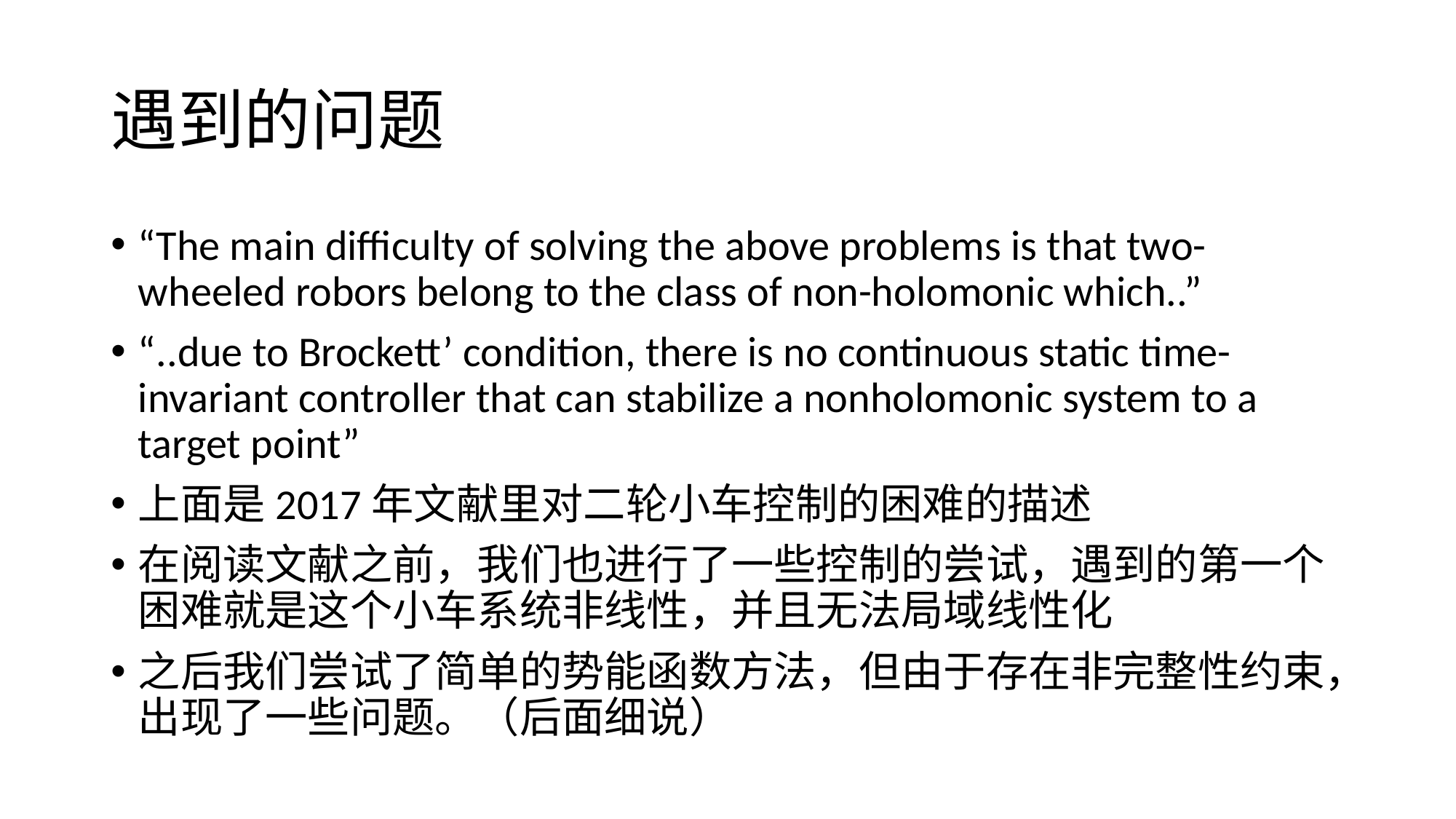

# 遇到的问题
“The main difficulty of solving the above problems is that two-wheeled robors belong to the class of non-holomonic which..”
“..due to Brockett’ condition, there is no continuous static time-invariant controller that can stabilize a nonholomonic system to a target point”
上面是2017年文献里对二轮小车控制的困难的描述
在阅读文献之前，我们也进行了一些控制的尝试，遇到的第一个困难就是这个小车系统非线性，并且无法局域线性化
之后我们尝试了简单的势能函数方法，但由于存在非完整性约束，出现了一些问题。（后面细说）